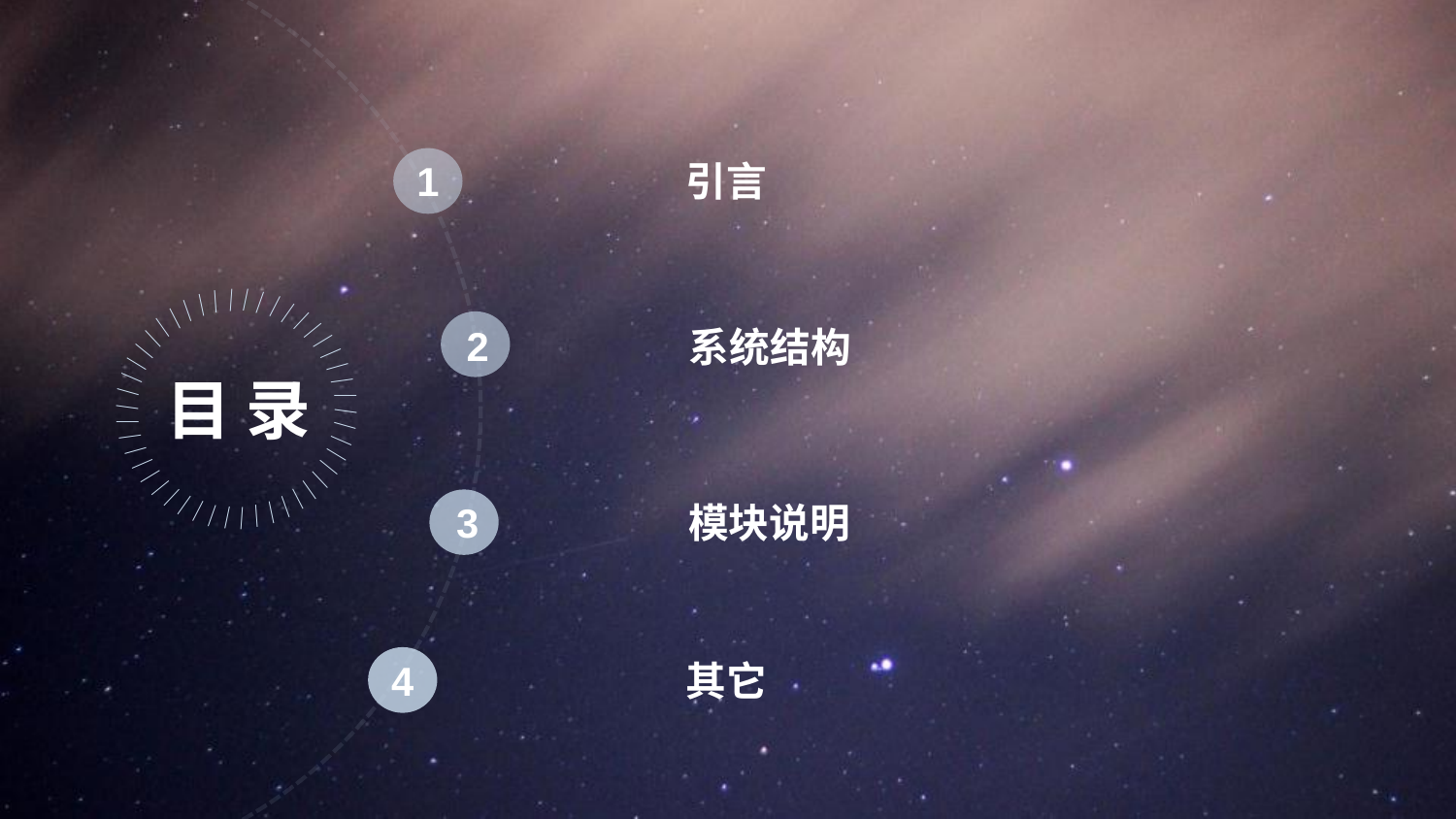

引言
1
｜
｜
｜
｜
｜
｜
｜
｜
｜
｜
｜
｜
｜
｜
｜
｜
｜
｜
｜
｜
｜
｜
｜
｜
｜
｜
｜
｜
｜
｜
｜
｜
｜
｜
｜
｜
｜
｜
｜
｜
｜
｜
｜
｜
｜
｜

2
系统结构
目 录

3
模块说明

4
其它